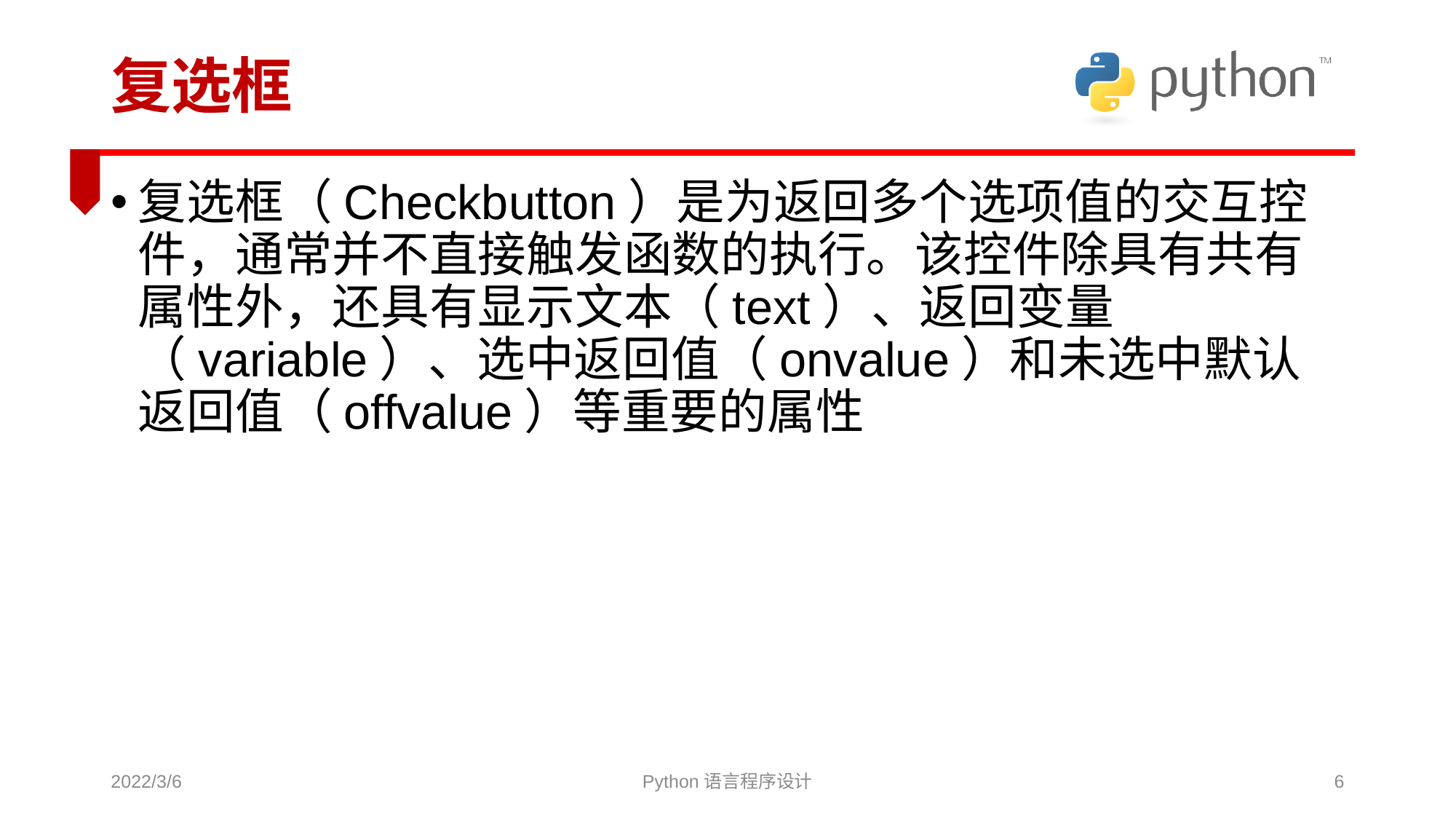

# 复选框
复选框（Checkbutton）是为返回多个选项值的交互控件，通常并不直接触发函数的执行。该控件除具有共有属性外，还具有显示文本（text）、返回变量（variable）、选中返回值（onvalue）和未选中默认返回值（offvalue）等重要的属性
2022/3/6
Python语言程序设计
6